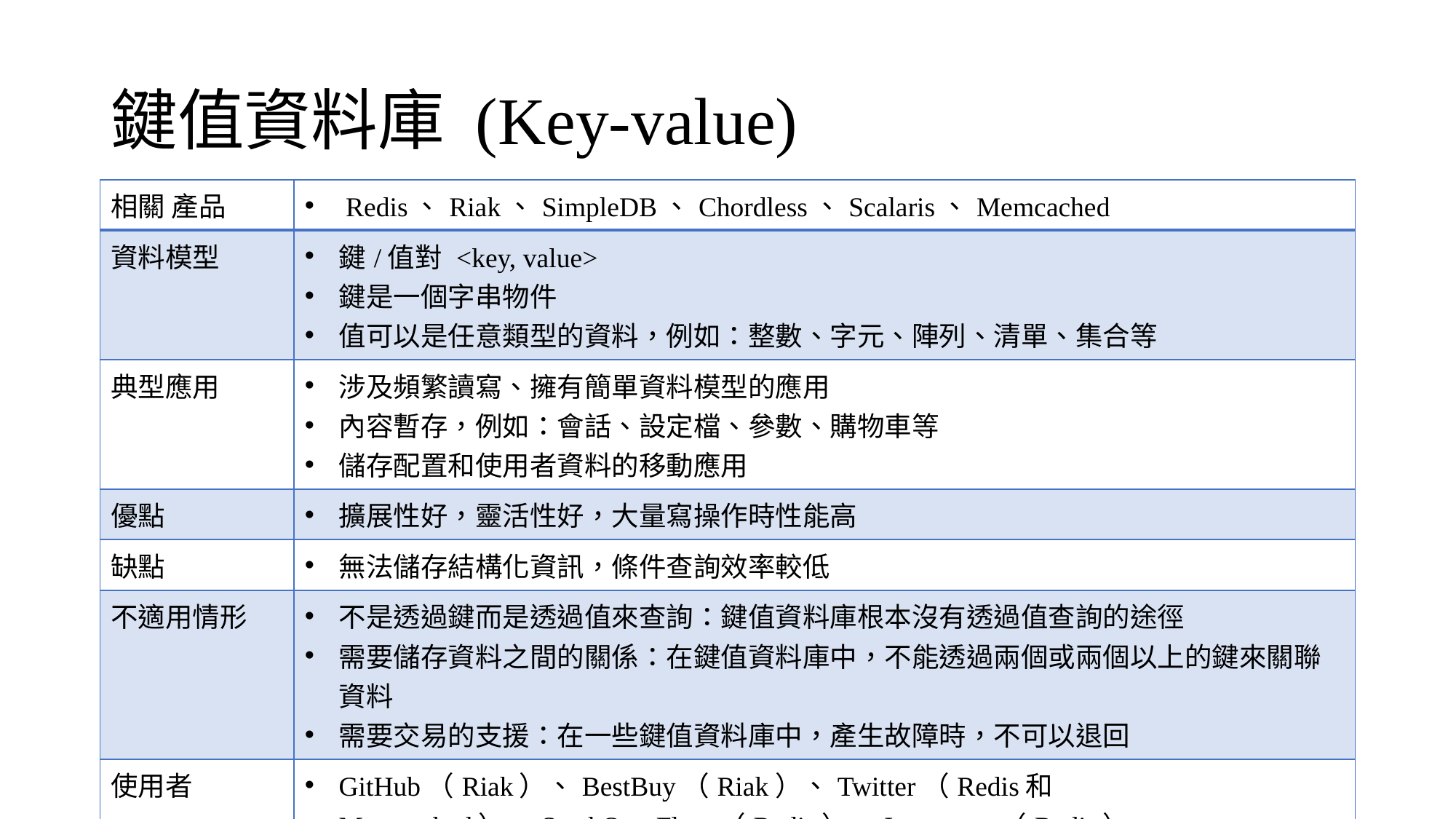

# 鍵值資料庫 (Key-value)
| 相關 產品 | Redis、Riak、SimpleDB、Chordless、Scalaris、Memcached |
| --- | --- |
| 資料模型 | 鍵/值對 <key, value> 鍵是一個字串物件 值可以是任意類型的資料，例如：整數、字元、陣列、清單、集合等 |
| 典型應用 | 涉及頻繁讀寫、擁有簡單資料模型的應用 內容暫存，例如：會話、設定檔、參數、購物車等 儲存配置和使用者資料的移動應用 |
| 優點 | 擴展性好，靈活性好，大量寫操作時性能高 |
| 缺點 | 無法儲存結構化資訊，條件查詢效率較低 |
| 不適用情形 | 不是透過鍵而是透過值來查詢：鍵值資料庫根本沒有透過值查詢的途徑 需要儲存資料之間的關係：在鍵值資料庫中，不能透過兩個或兩個以上的鍵來關聯資料 需要交易的支援：在一些鍵值資料庫中，產生故障時，不可以退回 |
| 使用者 | GitHub（Riak）、BestBuy（Riak）、Twitter（Redis和 Memcached）、StackOverFlow（Redis）、Instagram（Redis）、 Youtube（Memcached）、Wikipedia（Memcached） |